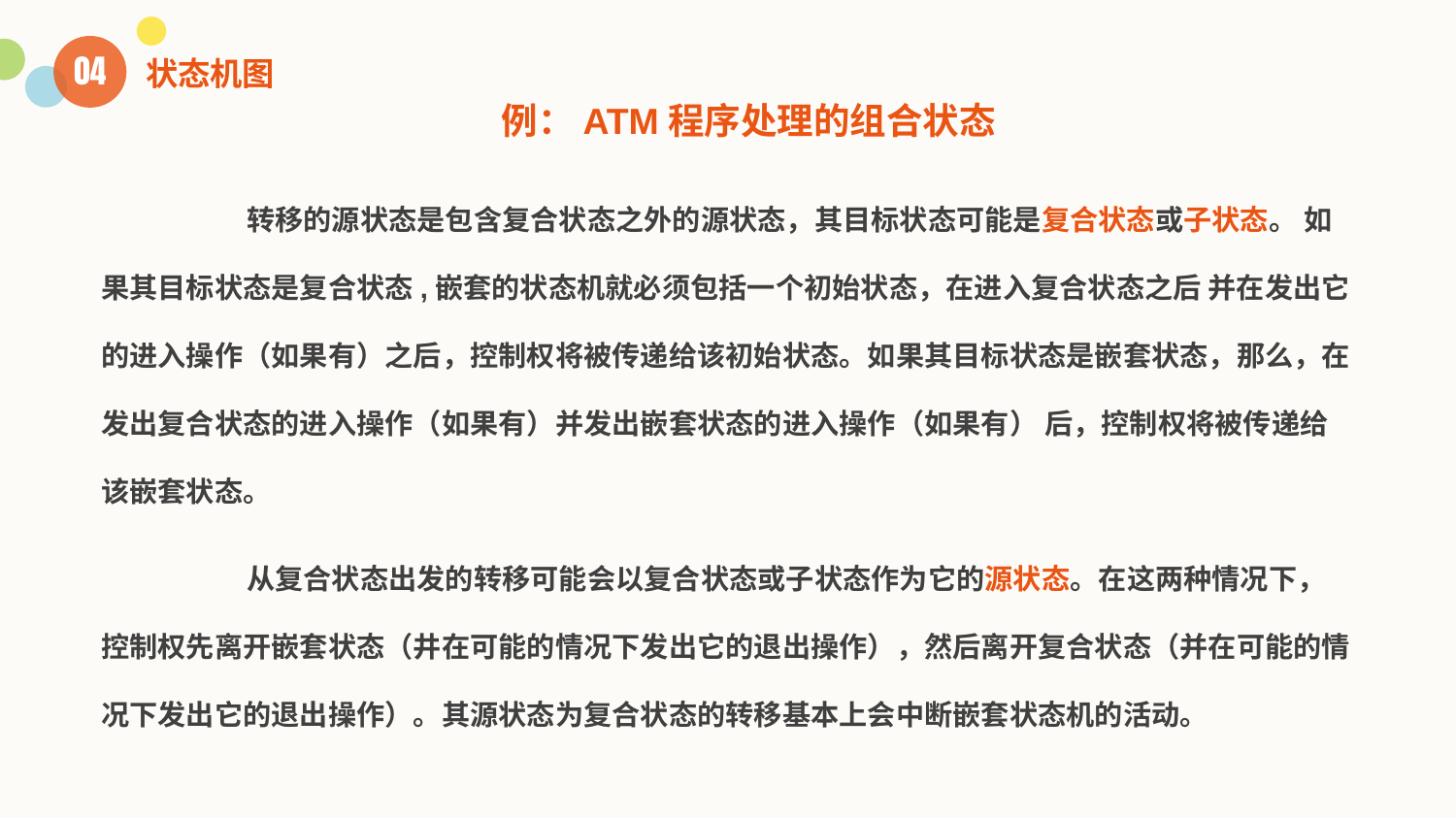

04
状态机图

例：ATM程序处理的组合状态
	转移的源状态是包含复合状态之外的源状态，其目标状态可能是复合状态或子状态。 如果其目标状态是复合状态,嵌套的状态机就必须包括一个初始状态，在进入复合状态之后 并在发出它的进入操作（如果有）之后，控制权将被传递给该初始状态。如果其目标状态是嵌套状态，那么，在发出复合状态的进入操作（如果有）并发出嵌套状态的进入操作（如果有） 后，控制权将被传递给该嵌套状态。
	从复合状态出发的转移可能会以复合状态或子状态作为它的源状态。在这两种情况下，控制权先离开嵌套状态（井在可能的情况下发出它的退出操作），然后离开复合状态（并在可能的情况下发出它的退出操作）。其源状态为复合状态的转移基本上会中断嵌套状态机的活动。